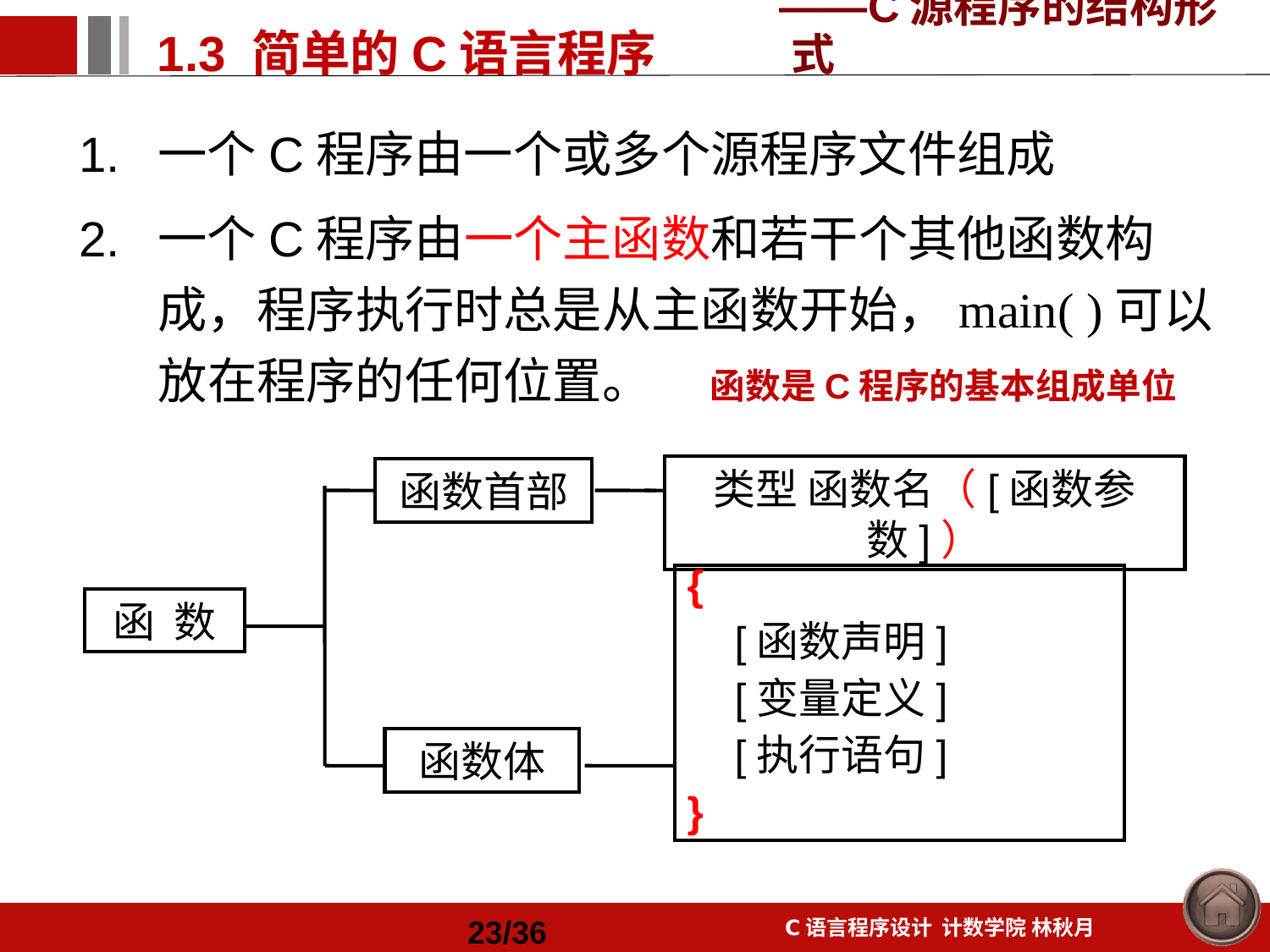

——C源程序的结构形式
一个C程序由一个或多个源程序文件组成
一个C程序由一个主函数和若干个其他函数构成，程序执行时总是从主函数开始，main( )可以放在程序的任何位置。	    函数是C程序的基本组成单位
类型 函数名（[函数参数]）
函数首部

{
    [函数声明]
    [变量定义]
    [执行语句]
}
函  数

函数体

23